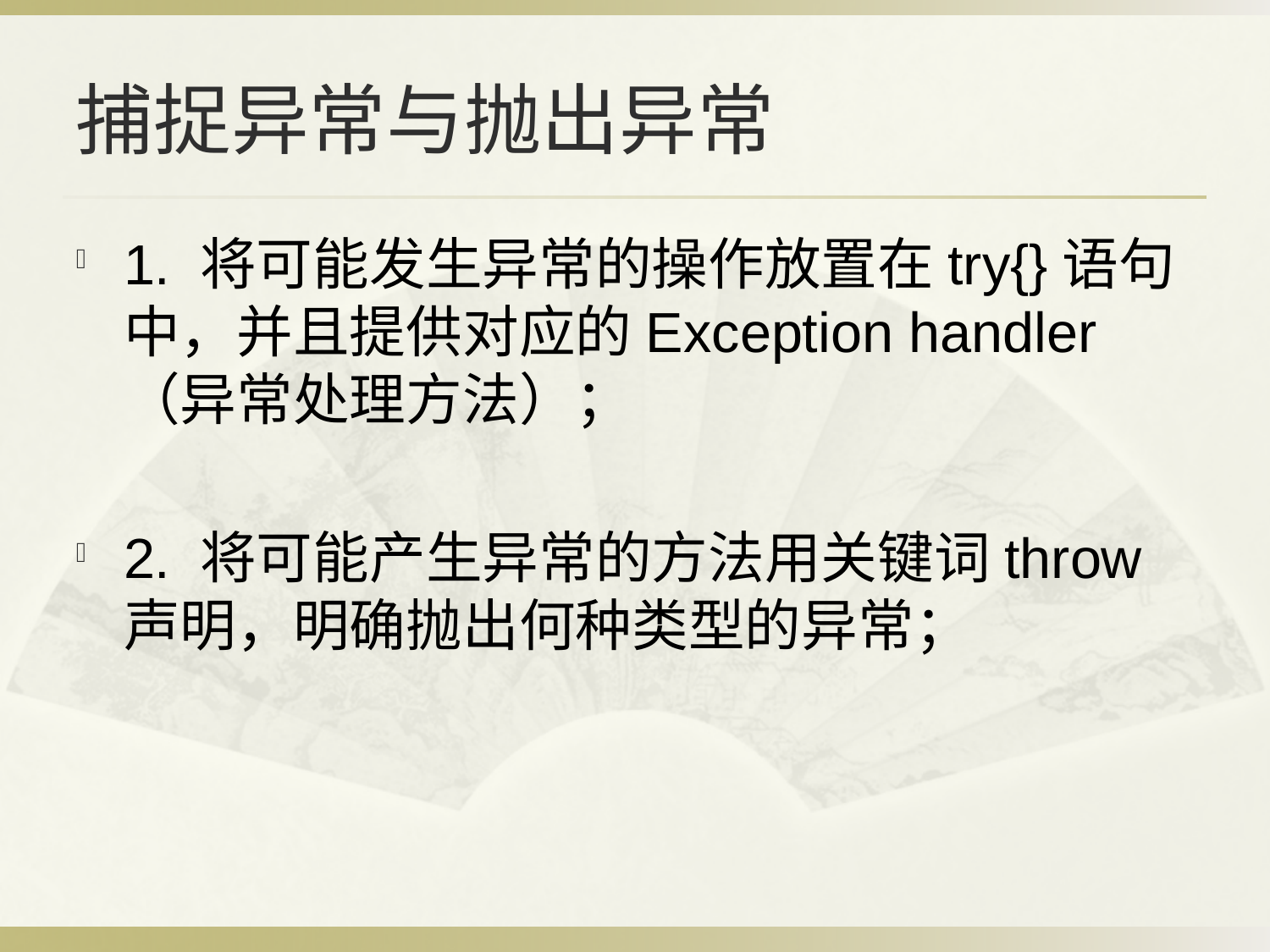

# 捕捉异常与抛出异常
1. 将可能发生异常的操作放置在try{}语句中，并且提供对应的Exception handler（异常处理方法）；

2. 将可能产生异常的方法用关键词throw声明，明确抛出何种类型的异常；